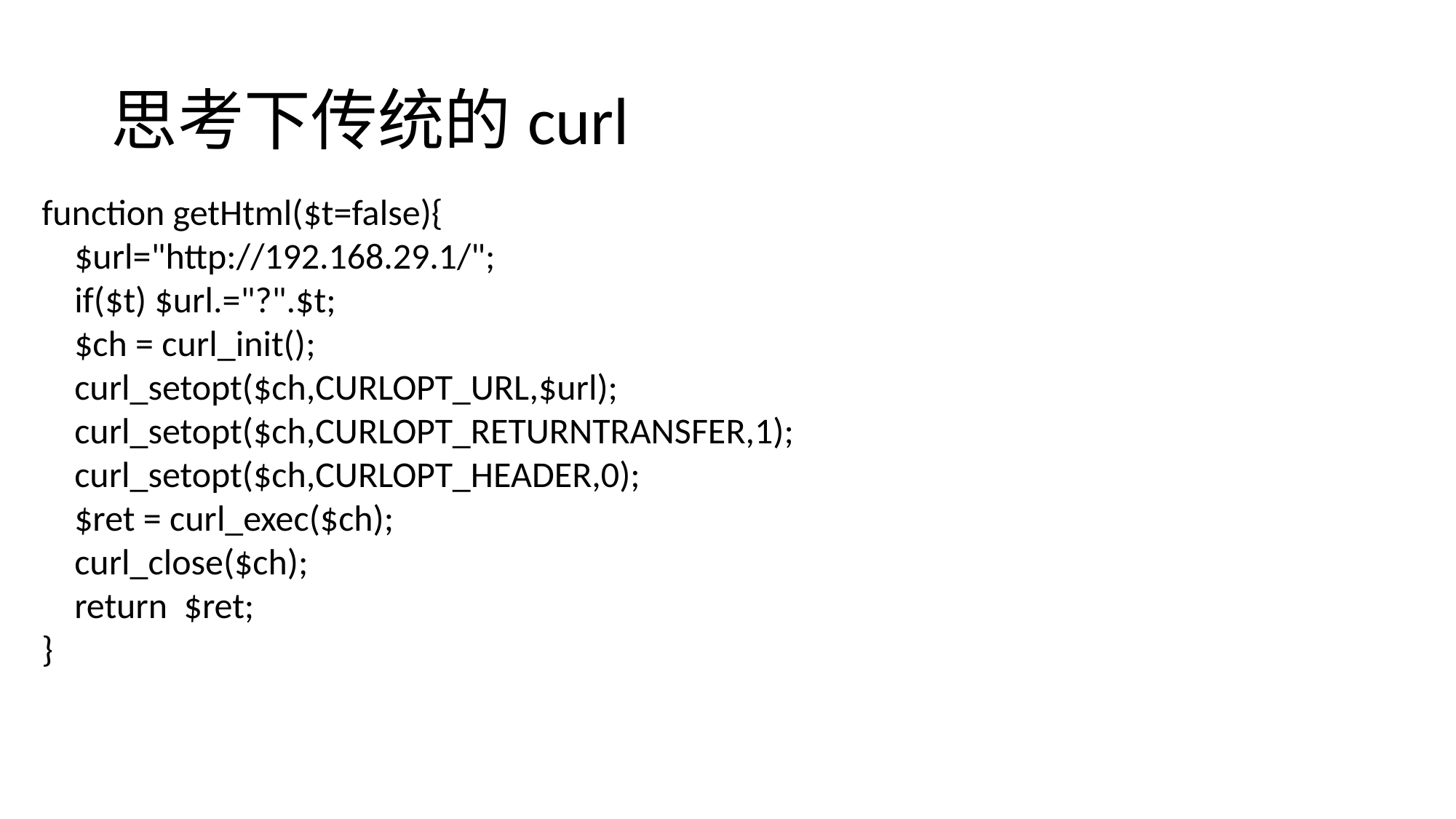

# 思考下传统的curl
function getHtml($t=false){
    $url="http://192.168.29.1/";
    if($t) $url.="?".$t;
    $ch = curl_init();
    curl_setopt($ch,CURLOPT_URL,$url);
    curl_setopt($ch,CURLOPT_RETURNTRANSFER,1);
    curl_setopt($ch,CURLOPT_HEADER,0);
    $ret = curl_exec($ch);
    curl_close($ch);
    return  $ret;
}